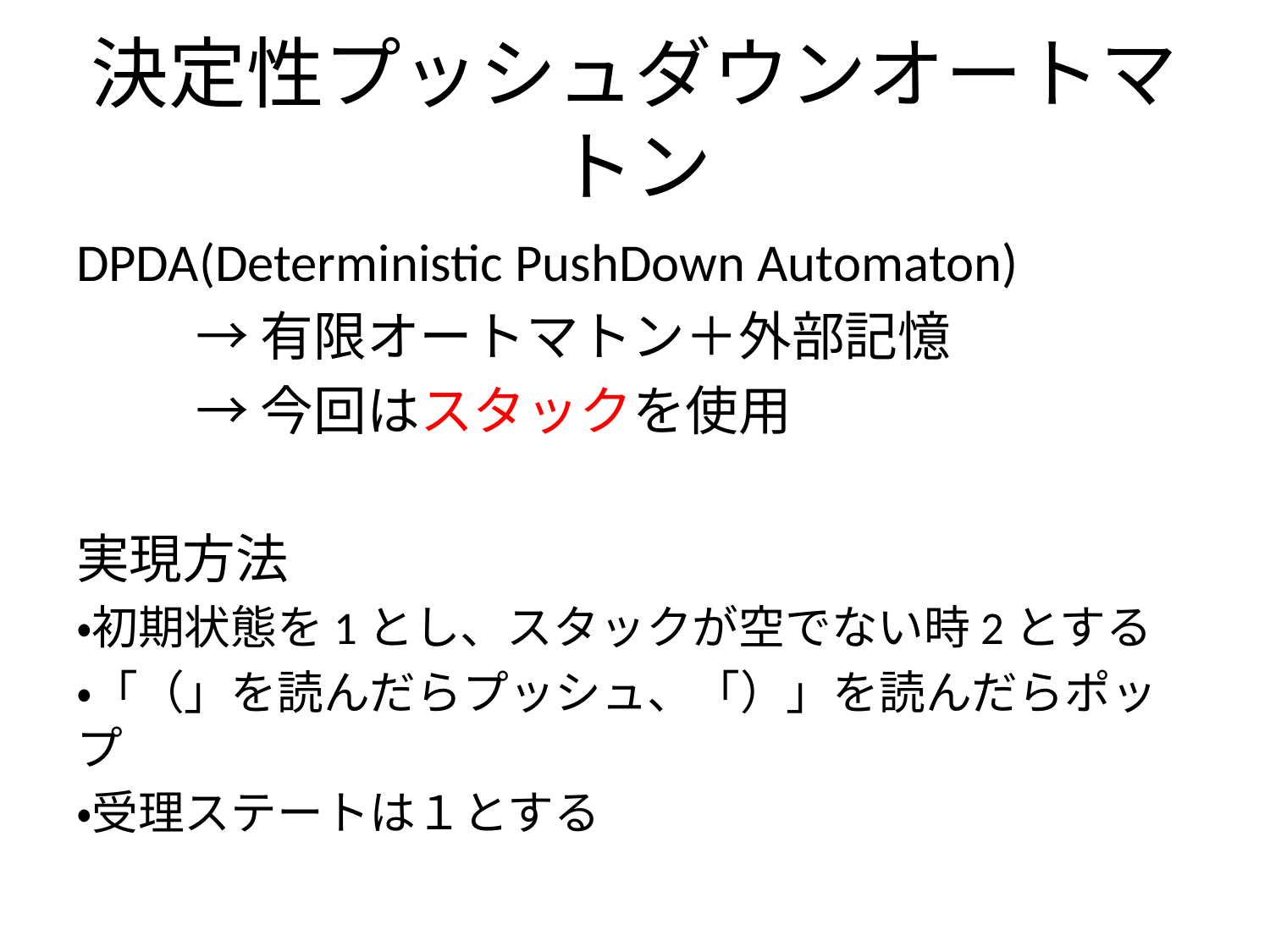

# 決定性プッシュダウンオートマトン
DPDA(Deterministic PushDown Automaton)
	→有限オートマトン＋外部記憶
		→今回はスタックを使用

実現方法
・初期状態を1とし、スタックが空でない時2とする
・「（」を読んだらプッシュ、「）」を読んだらポップ
・受理ステートは１とする